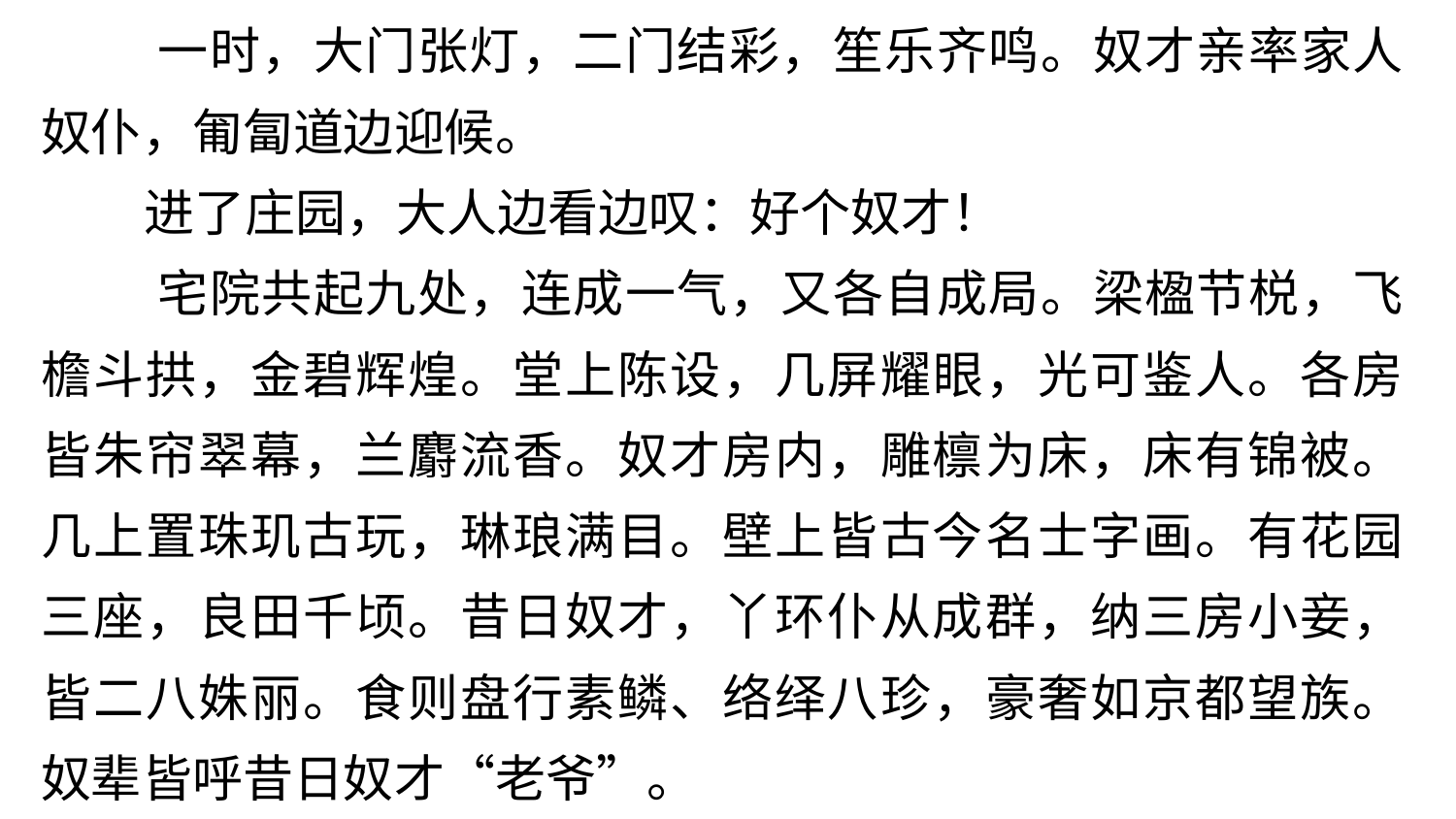

一时，大门张灯，二门结彩，笙乐齐鸣。奴才亲率家人奴仆，匍匐道边迎候。
        进了庄园，大人边看边叹：好个奴才！
        宅院共起九处，连成一气，又各自成局。梁楹节棁，飞檐斗拱，金碧辉煌。堂上陈设，几屏耀眼，光可鉴人。各房皆朱帘翠幕，兰麝流香。奴才房内，雕檩为床，床有锦被。几上置珠玑古玩，琳琅满目。壁上皆古今名士字画。有花园三座，良田千顷。昔日奴才，丫环仆从成群，纳三房小妾，皆二八姝丽。食则盘行素鳞、络绎八珍，豪奢如京都望族。奴辈皆呼昔日奴才“老爷”。